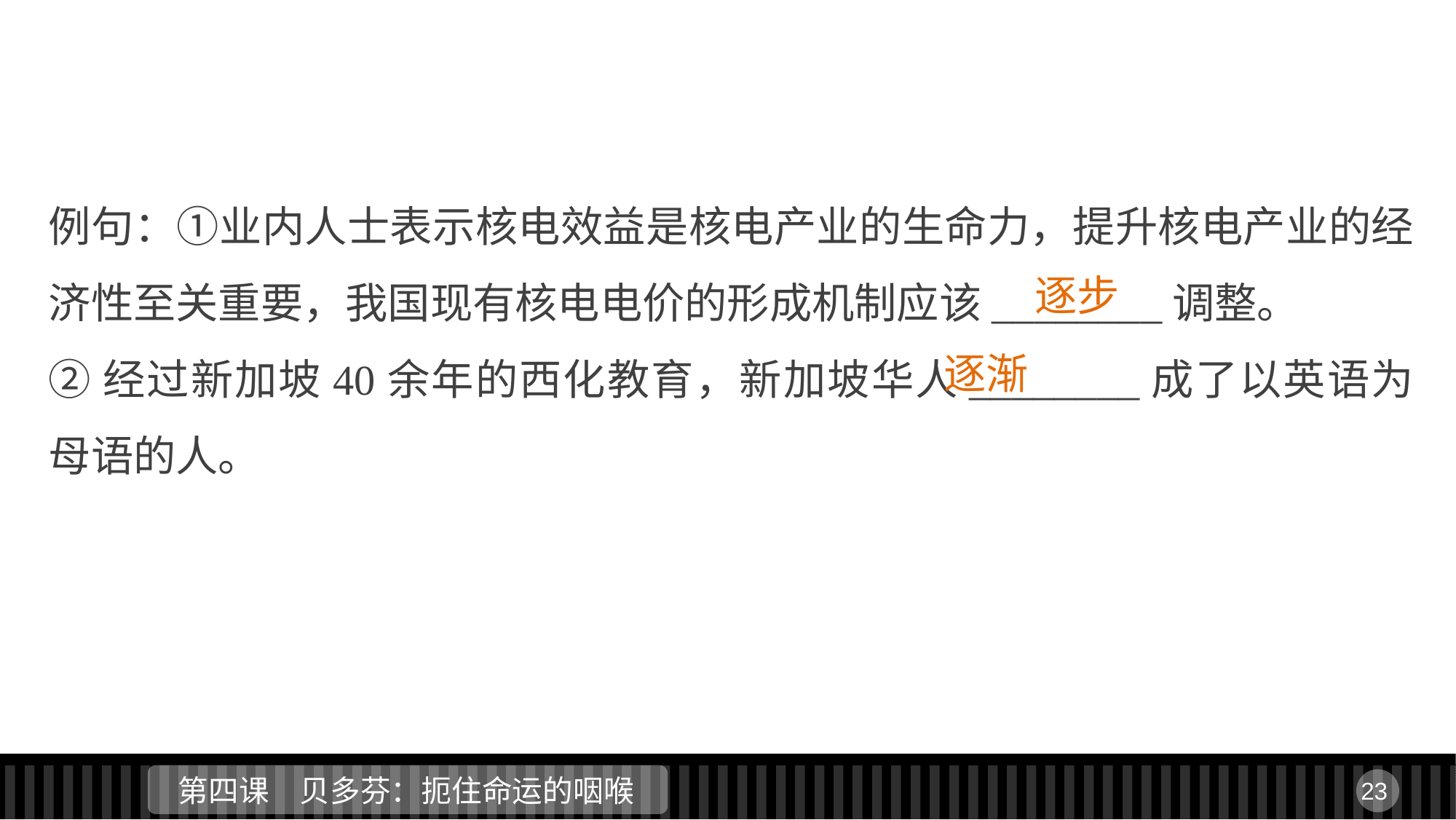

例句：①业内人士表示核电效益是核电产业的生命力，提升核电产业的经济性至关重要，我国现有核电电价的形成机制应该________调整。
②经过新加坡40余年的西化教育，新加坡华人________成了以英语为母语的人。
逐步
逐渐